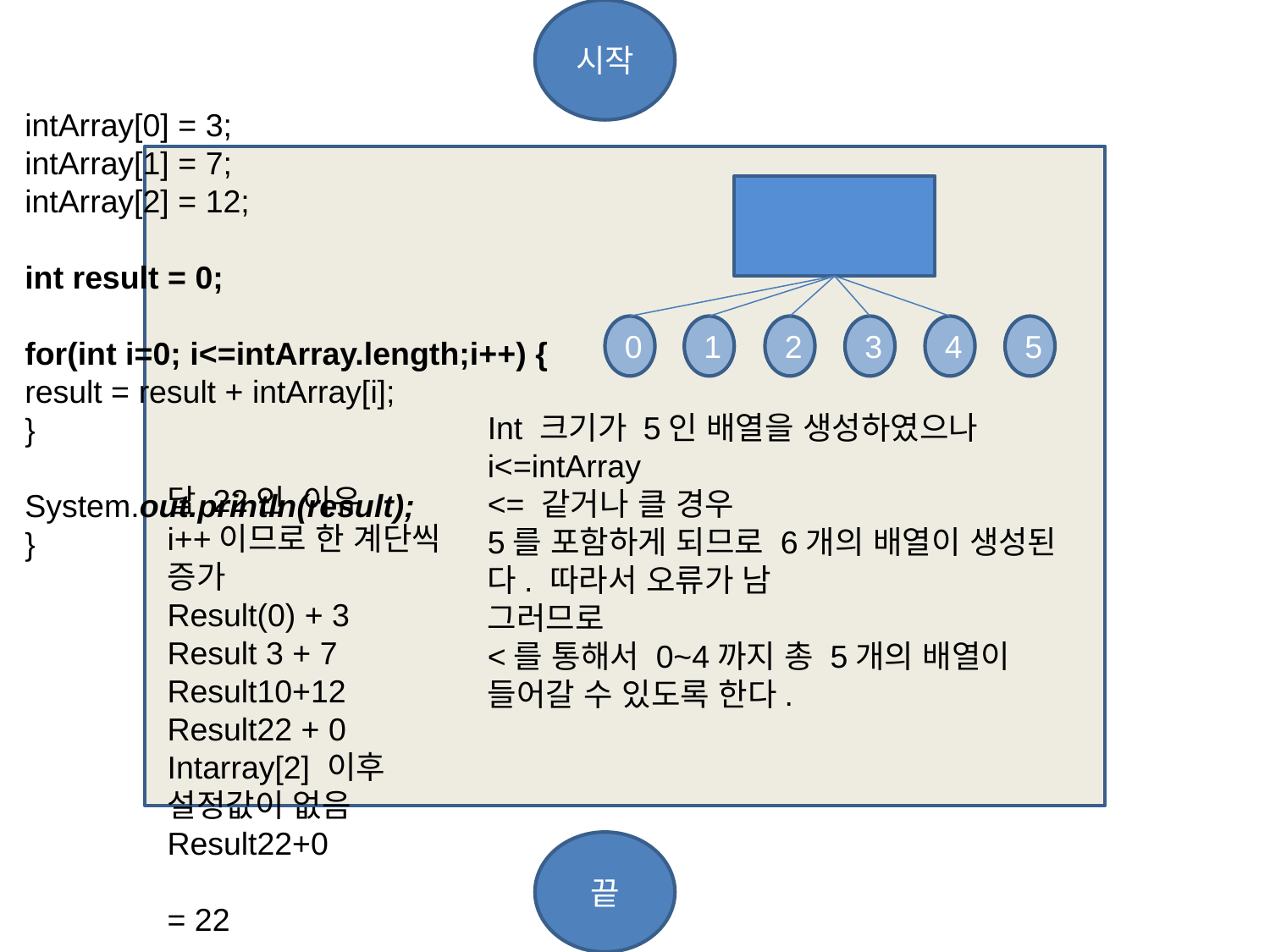

시작

intArray[0] = 3;
intArray[1] = 7;
intArray[2] = 12;

int result = 0;

for(int i=0; i<=intArray.length;i++) {
result = result + intArray[i];
}

System.out.println(result);
}

0
1
2
3
4
5
Int 크기가 5인 배열을 생성하였으나
i<=intArray
<= 같거나 클 경우
5를 포함하게 되므로 6개의 배열이 생성된다. 따라서 오류가 남
그러므로
<를 통해서 0~4까지 총 5개의 배열이 들어갈 수 있도록 한다.
답 22인  이유
i++이므로 한 계단씩 증가
Result(0) + 3
Result 3 + 7
Result10+12
Result22 + 0
Intarray[2] 이후 설정값이 없음
Result22+0

= 22

끝